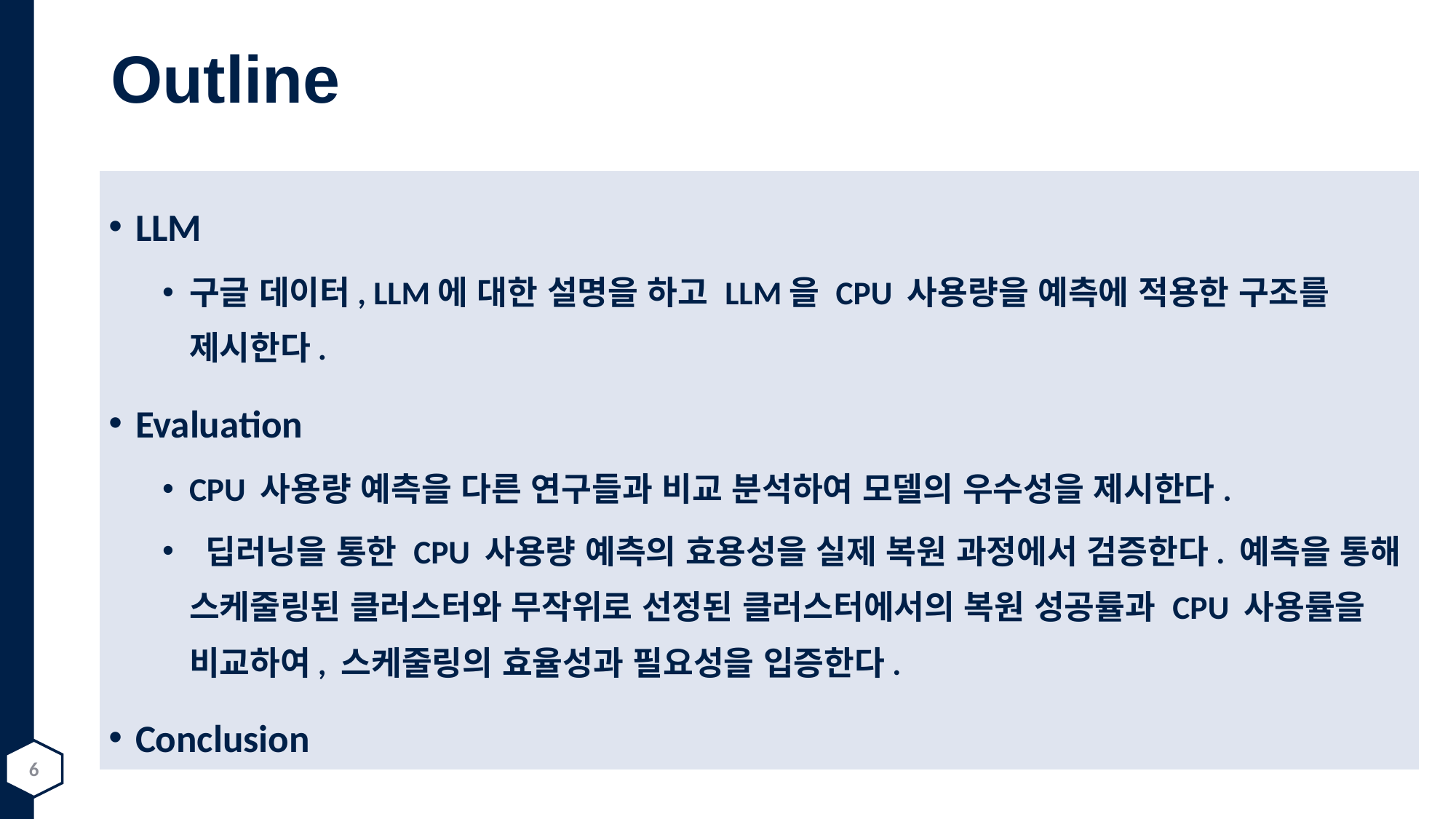

# Outline
LLM
구글 데이터, LLM에 대한 설명을 하고 LLM을 CPU 사용량을 예측에 적용한 구조를 제시한다.
Evaluation
CPU 사용량 예측을 다른 연구들과 비교 분석하여 모델의 우수성을 제시한다.
 딥러닝을 통한 CPU 사용량 예측의 효용성을 실제 복원 과정에서 검증한다. 예측을 통해 스케줄링된 클러스터와 무작위로 선정된 클러스터에서의 복원 성공률과 CPU 사용률을 비교하여, 스케줄링의 효율성과 필요성을 입증한다.
Conclusion
6